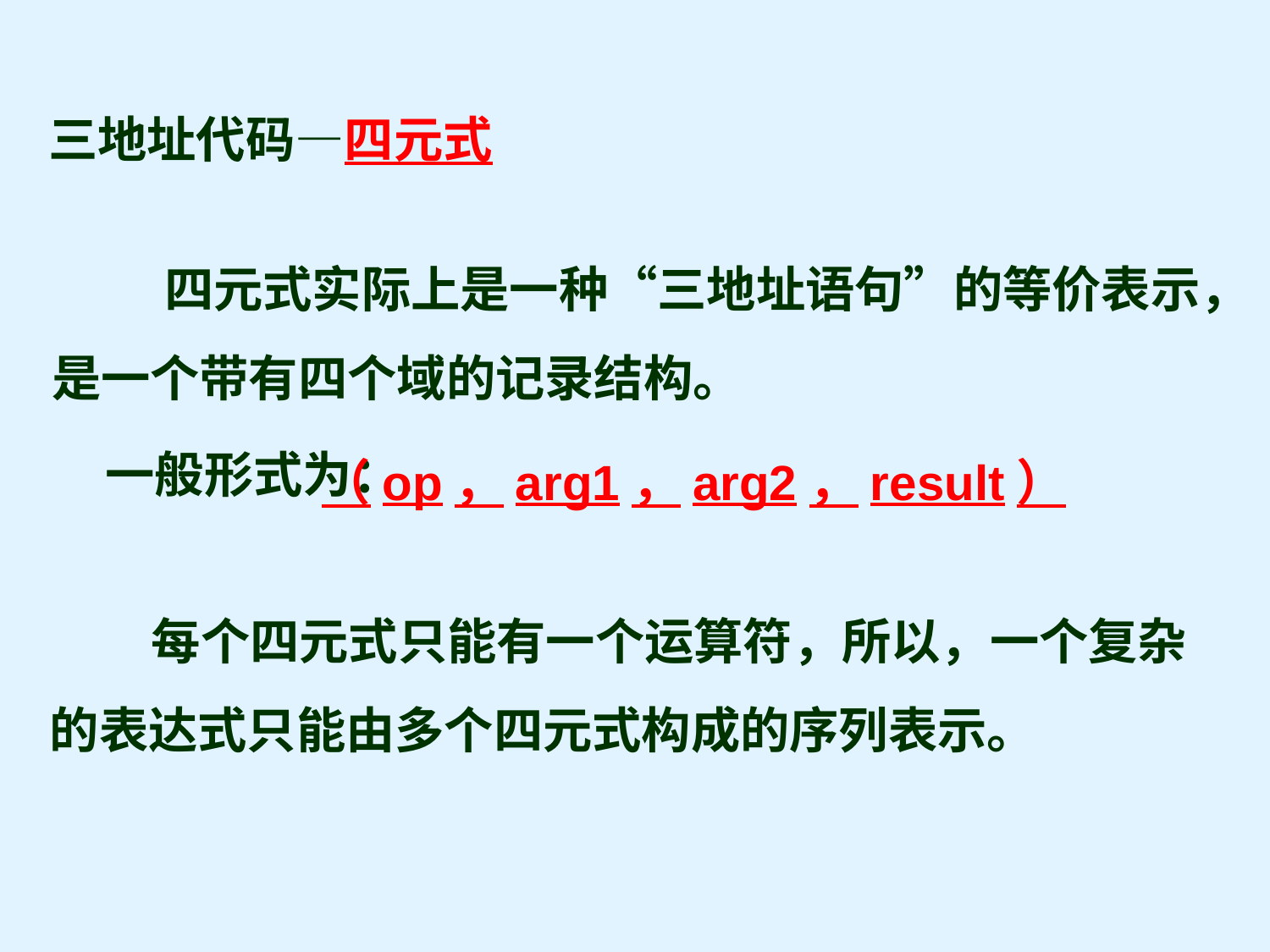

三地址代码—四元式
         四元式实际上是一种“三地址语句”的等价表示，
是一个带有四个域的记录结构。
一般形式为：
（op，arg1，arg2，result）
        每个四元式只能有一个运算符，所以，一个复杂
的表达式只能由多个四元式构成的序列表示。